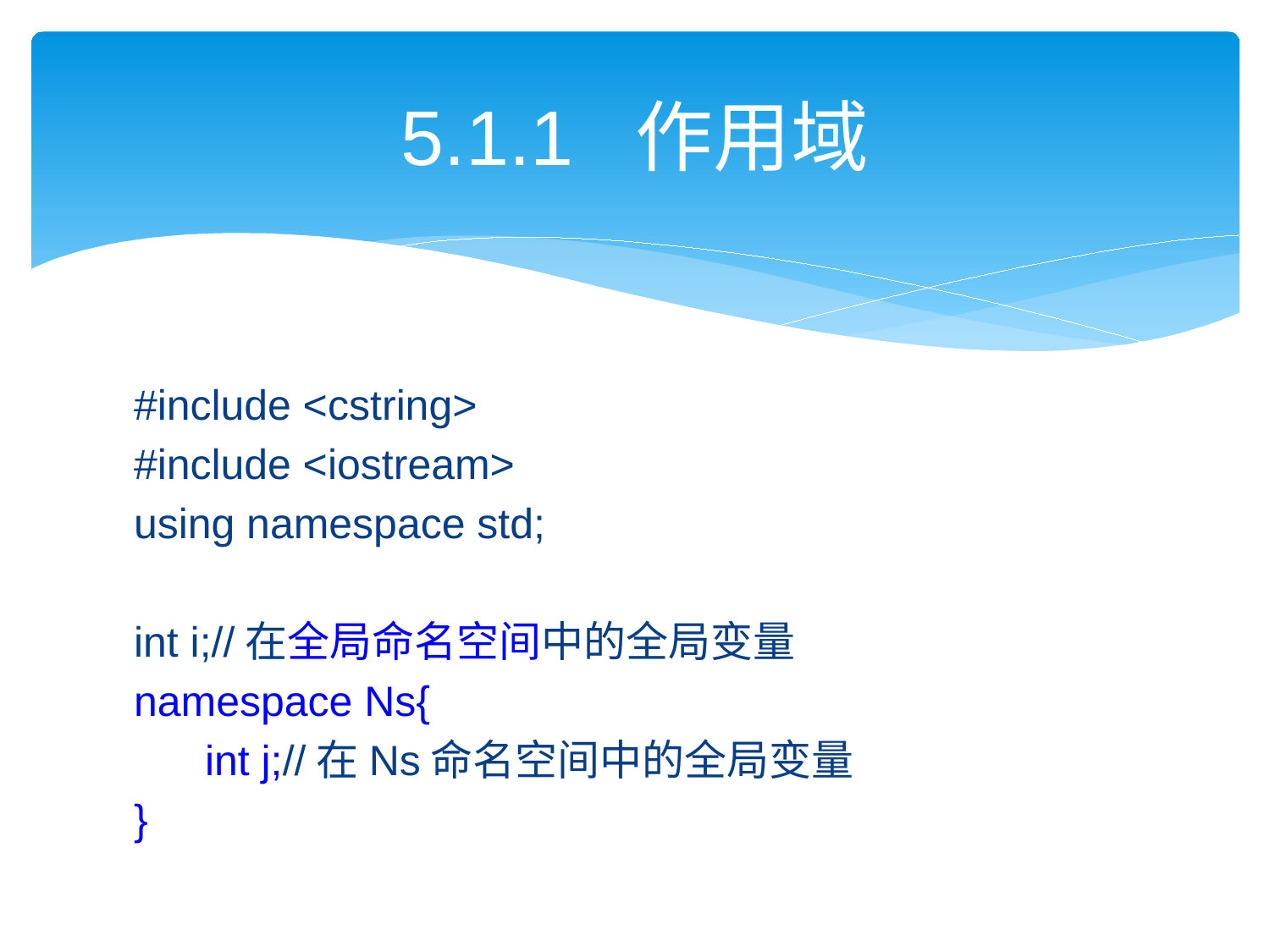

# 5.1.1  作用域
#include <cstring>
#include <iostream>
using namespace std;

int i;//在全局命名空间中的全局变量
namespace Ns{
      int j;//在Ns命名空间中的全局变量
}